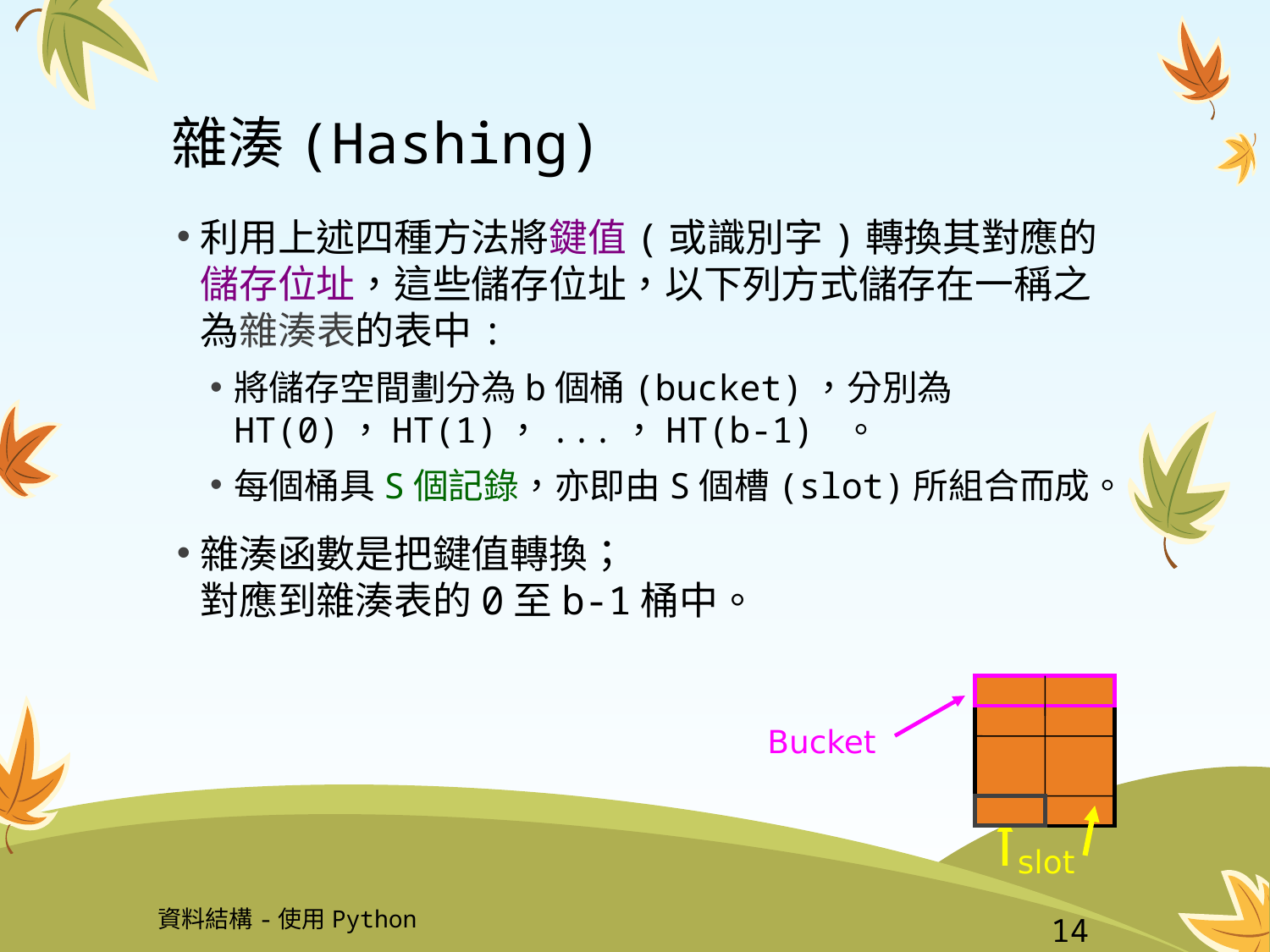

# 雜湊(Hashing)
利用上述四種方法將鍵值(或識別字)轉換其對應的儲存位址，這些儲存位址，以下列方式儲存在一稱之為雜湊表的表中:
將儲存空間劃分為b個桶(bucket)，分別為HT(0)，HT(1)，...，HT(b-1) 。
每個桶具S個記錄，亦即由S個槽(slot)所組合而成。
雜湊函數是把鍵值轉換；
對應到雜湊表的0至b-1桶中。

Bucket

slot
資料結構-使用Python
14